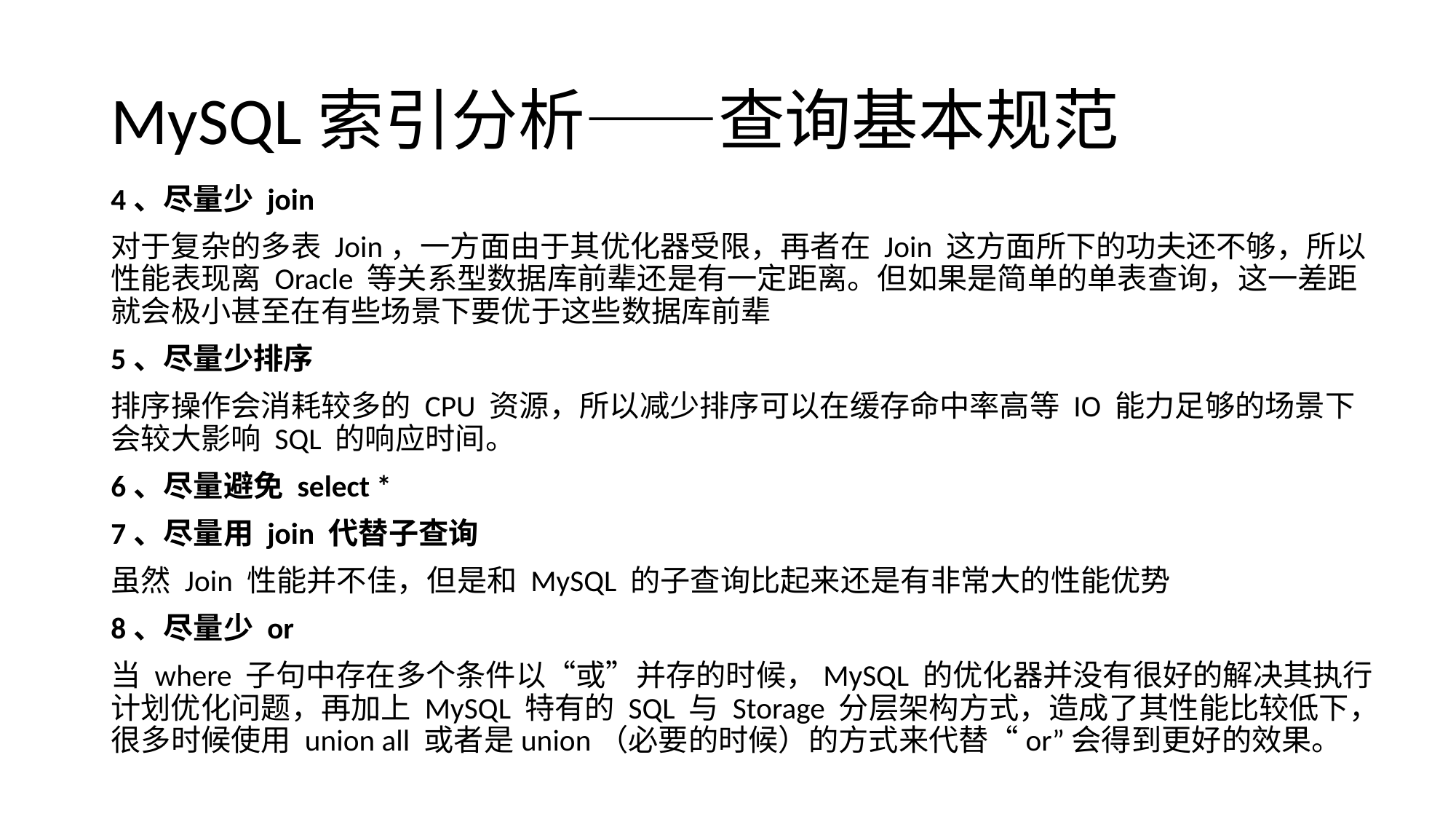

# MySQL索引分析——查询基本规范
4、尽量少 join
对于复杂的多表 Join，一方面由于其优化器受限，再者在 Join 这方面所下的功夫还不够，所以性能表现离 Oracle 等关系型数据库前辈还是有一定距离。但如果是简单的单表查询，这一差距就会极小甚至在有些场景下要优于这些数据库前辈
5、尽量少排序
排序操作会消耗较多的 CPU 资源，所以减少排序可以在缓存命中率高等 IO 能力足够的场景下会较大影响 SQL 的响应时间。
6、尽量避免 select *
7、尽量用 join 代替子查询
虽然 Join 性能并不佳，但是和 MySQL 的子查询比起来还是有非常大的性能优势
8、尽量少 or
当 where 子句中存在多个条件以“或”并存的时候，MySQL 的优化器并没有很好的解决其执行计划优化问题，再加上 MySQL 特有的 SQL 与 Storage 分层架构方式，造成了其性能比较低下，很多时候使用 union all 或者是union（必要的时候）的方式来代替“or”会得到更好的效果。